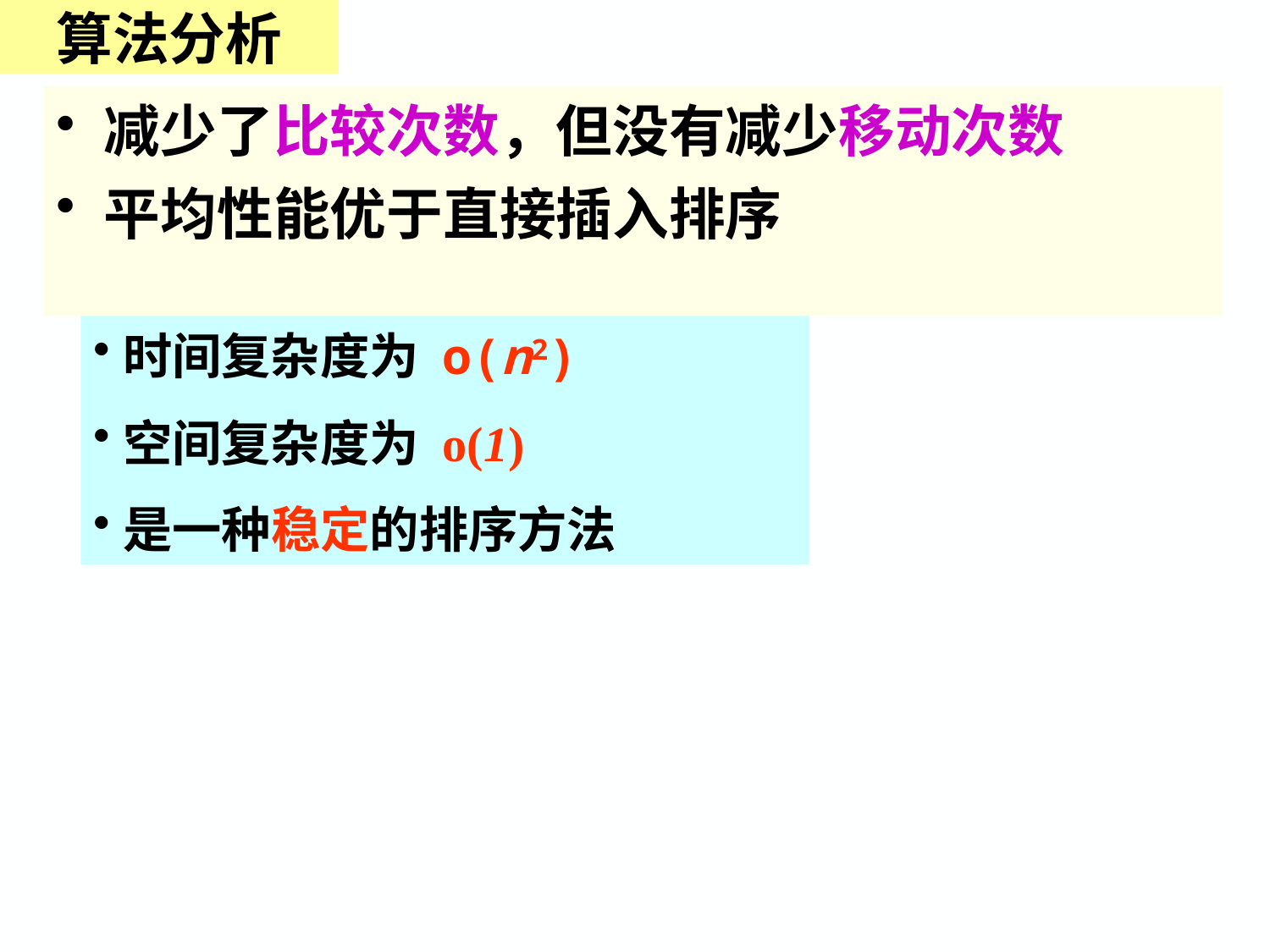

算法分析
减少了比较次数，但没有减少移动次数
平均性能优于直接插入排序
时间复杂度为 o(n2)
空间复杂度为 o(1)
是一种稳定的排序方法